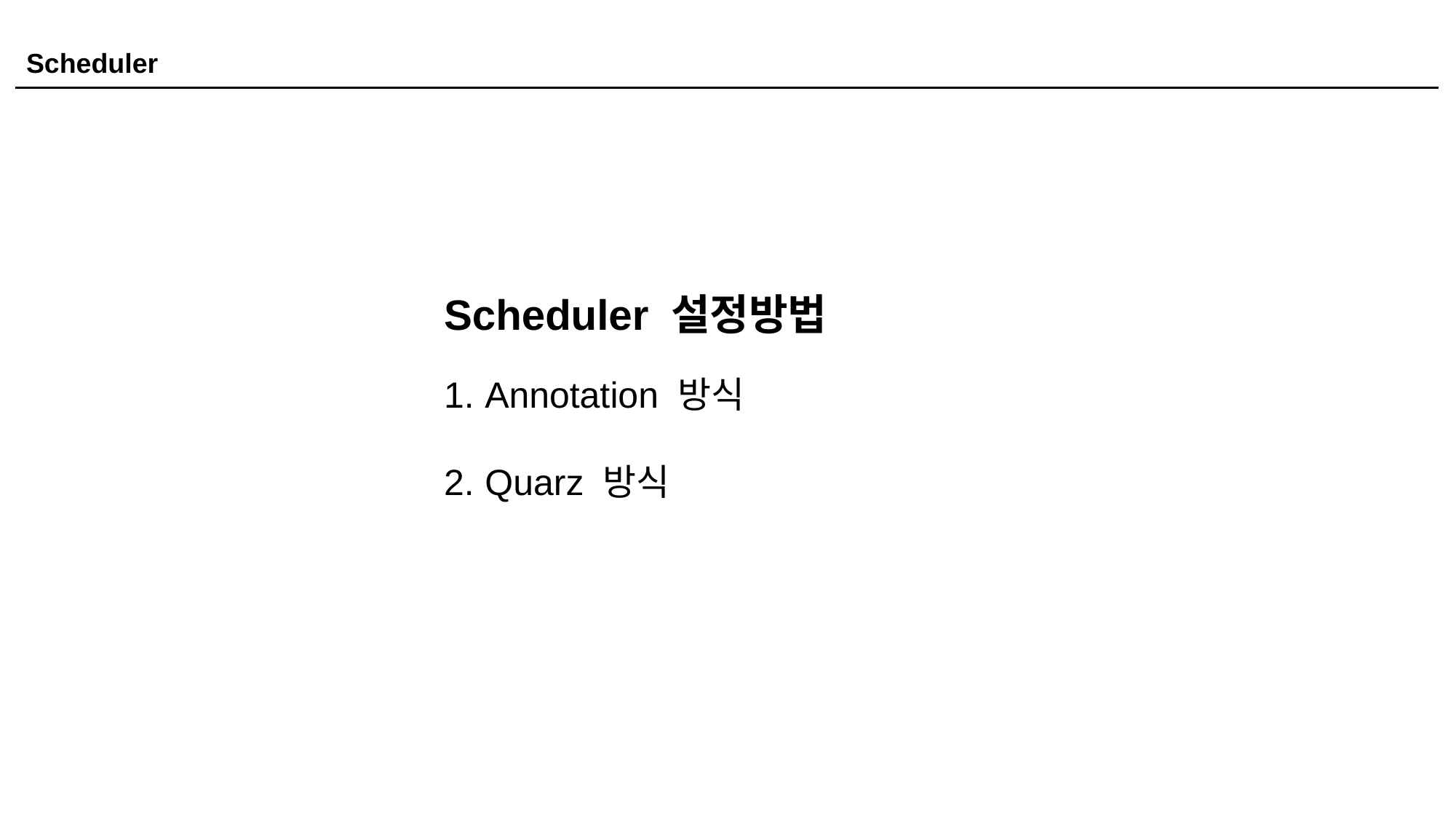

Scheduler
Scheduler 설정방법

Annotation 방식

Quarz 방식